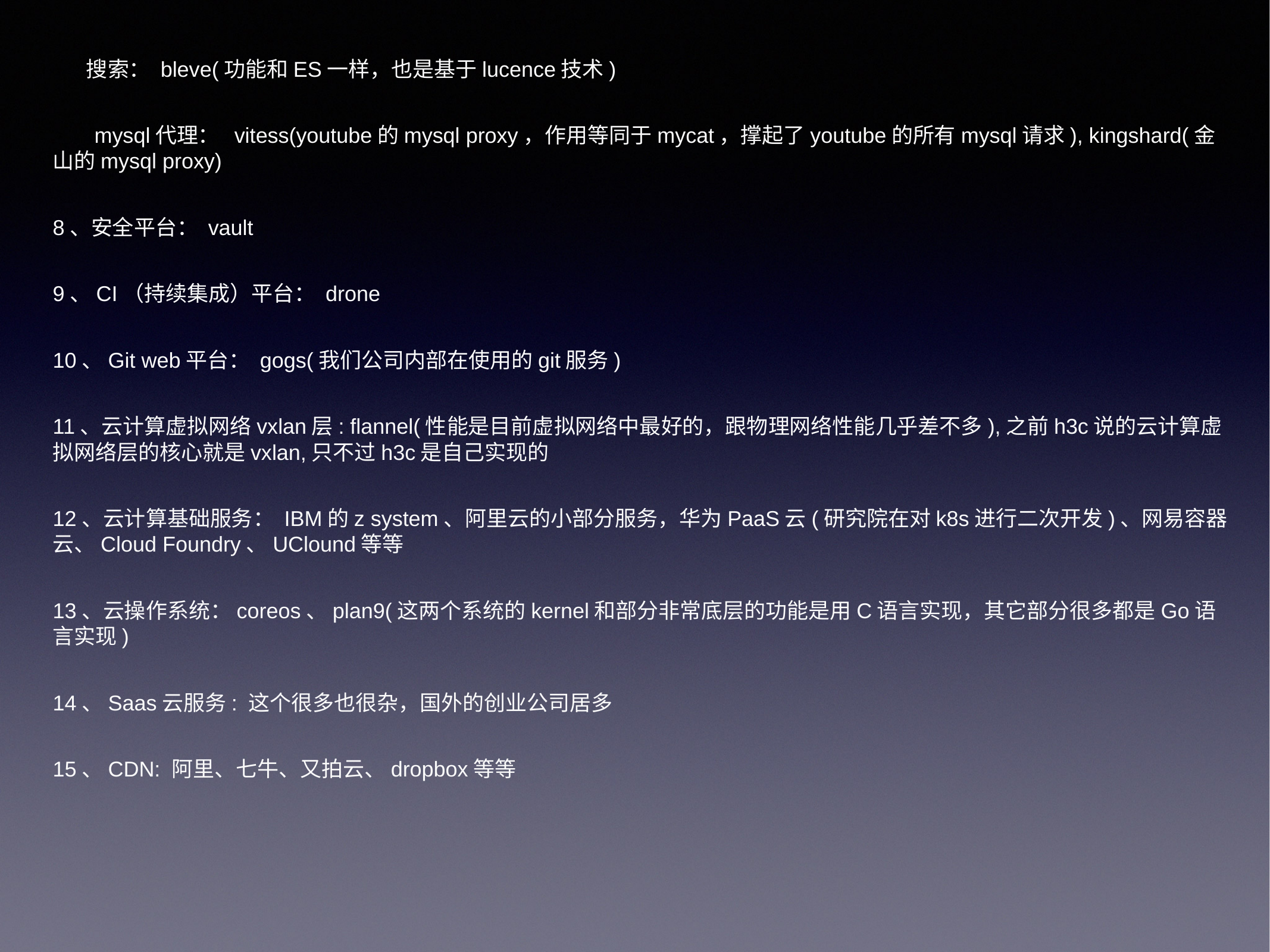

搜索： bleve(功能和ES一样，也是基于lucence技术)

       mysql代理：  vitess(youtube的mysql proxy，作用等同于mycat，撑起了youtube的所有mysql请求), kingshard(金山的mysql proxy)

8、安全平台： vault

9、CI（持续集成）平台： drone

10、Git web平台： gogs(我们公司内部在使用的git服务)

11、云计算虚拟网络vxlan层: flannel(性能是目前虚拟网络中最好的，跟物理网络性能几乎差不多),之前h3c说的云计算虚拟网络层的核心就是vxlan,只不过h3c是自己实现的

12、云计算基础服务： IBM的z system、阿里云的小部分服务，华为PaaS云(研究院在对k8s进行二次开发)、网易容器云、Cloud Foundry、UClound等等

13、云操作系统：coreos、plan9(这两个系统的kernel和部分非常底层的功能是用C语言实现，其它部分很多都是Go语言实现)

14、Saas云服务: 这个很多也很杂，国外的创业公司居多

15、CDN: 阿里、七牛、又拍云、dropbox等等